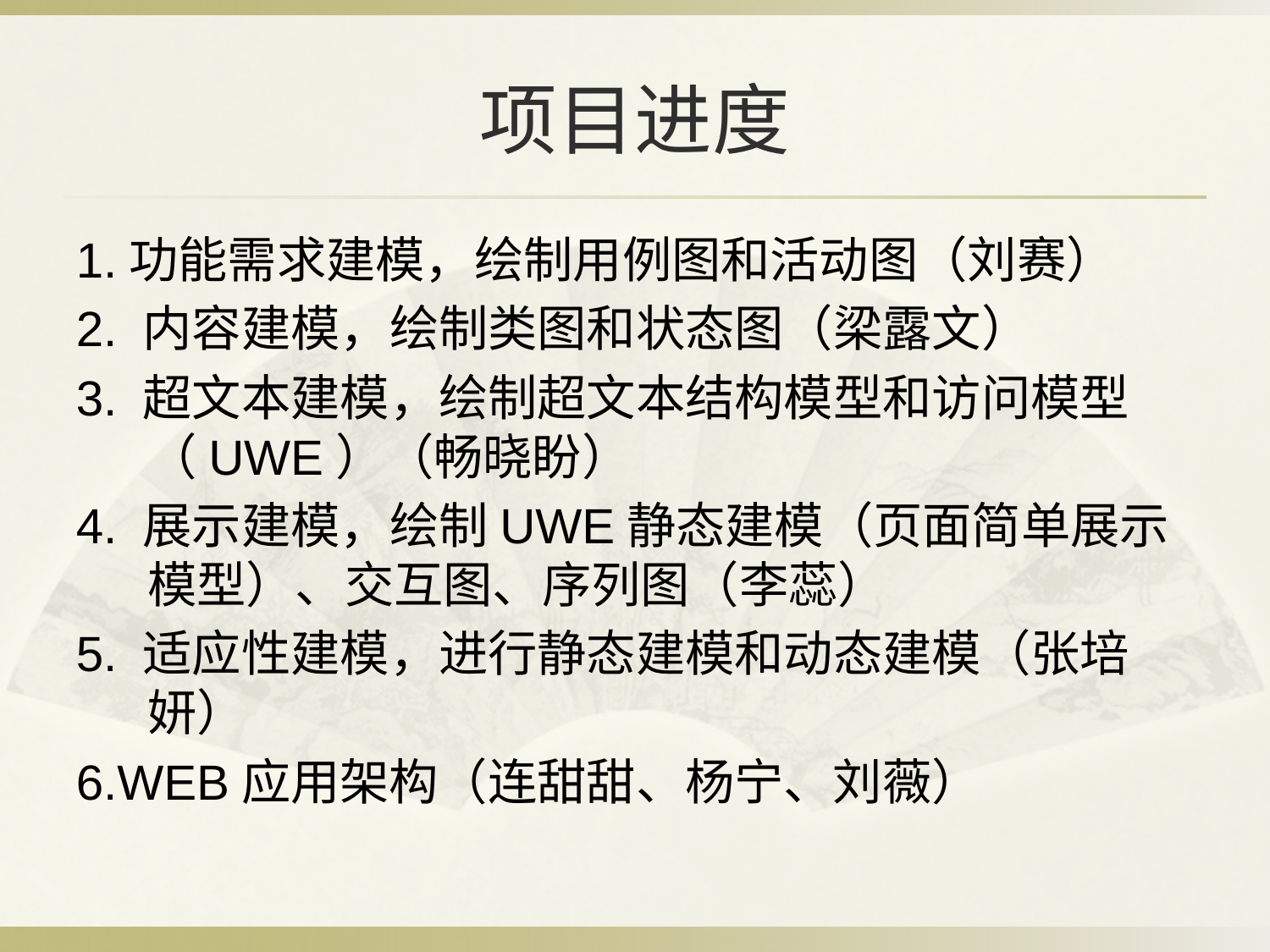

# 项目进度
1.功能需求建模，绘制用例图和活动图（刘赛）
2. 内容建模，绘制类图和状态图（梁露文）
3. 超文本建模，绘制超文本结构模型和访问模型（UWE）（畅晓盼）
4. 展示建模，绘制UWE静态建模（页面简单展示模型）、交互图、序列图（李蕊）
5. 适应性建模，进行静态建模和动态建模（张培妍）
6.WEB应用架构（连甜甜、杨宁、刘薇）